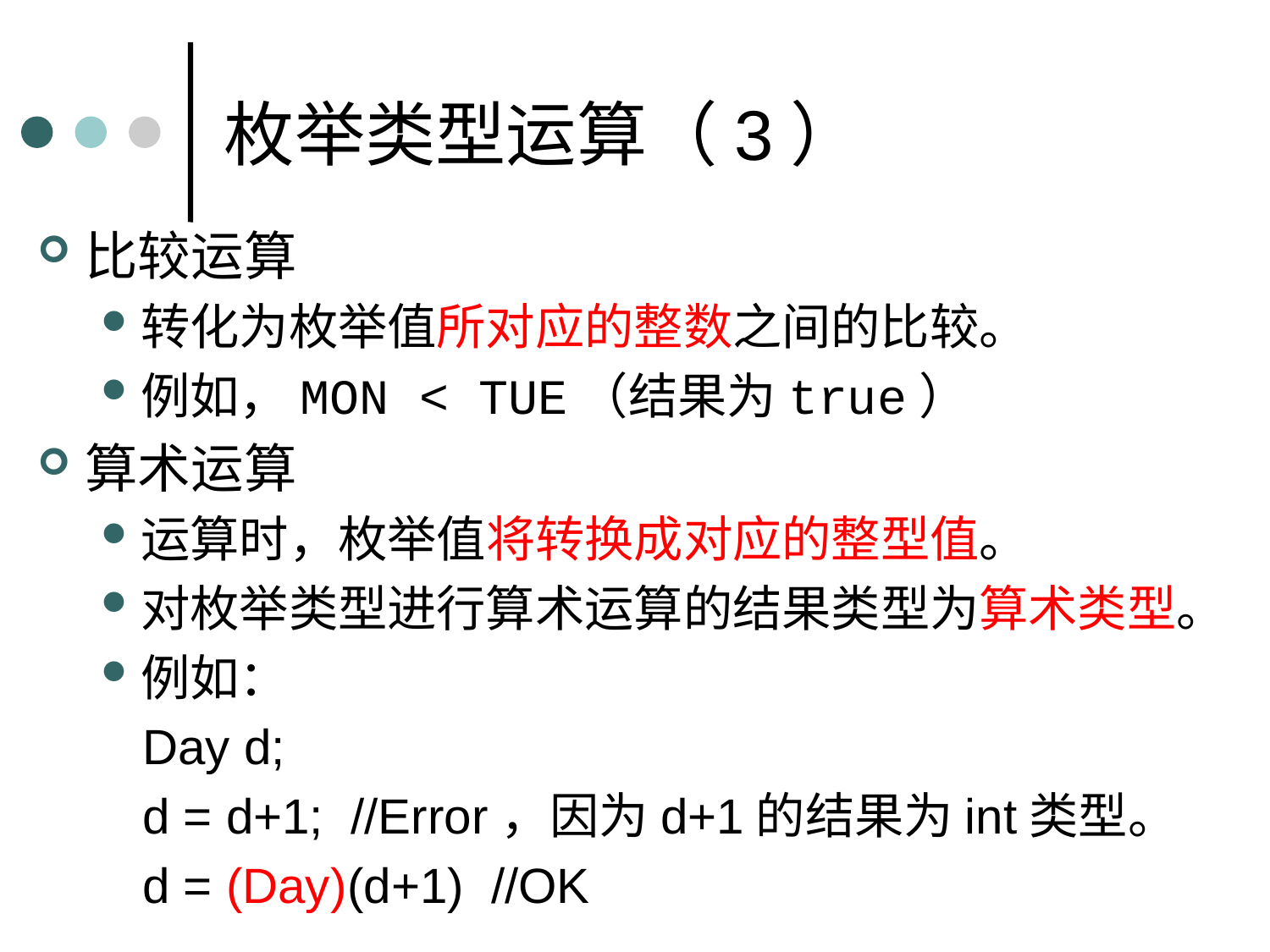

枚举类型运算（3）
比较运算
转化为枚举值所对应的整数之间的比较。
例如，MON < TUE（结果为true）
算术运算
运算时，枚举值将转换成对应的整型值。
对枚举类型进行算术运算的结果类型为算术类型。
例如：
   Day d;
   d = d+1;  //Error，因为d+1的结果为int类型。
   d = (Day)(d+1)  //OK